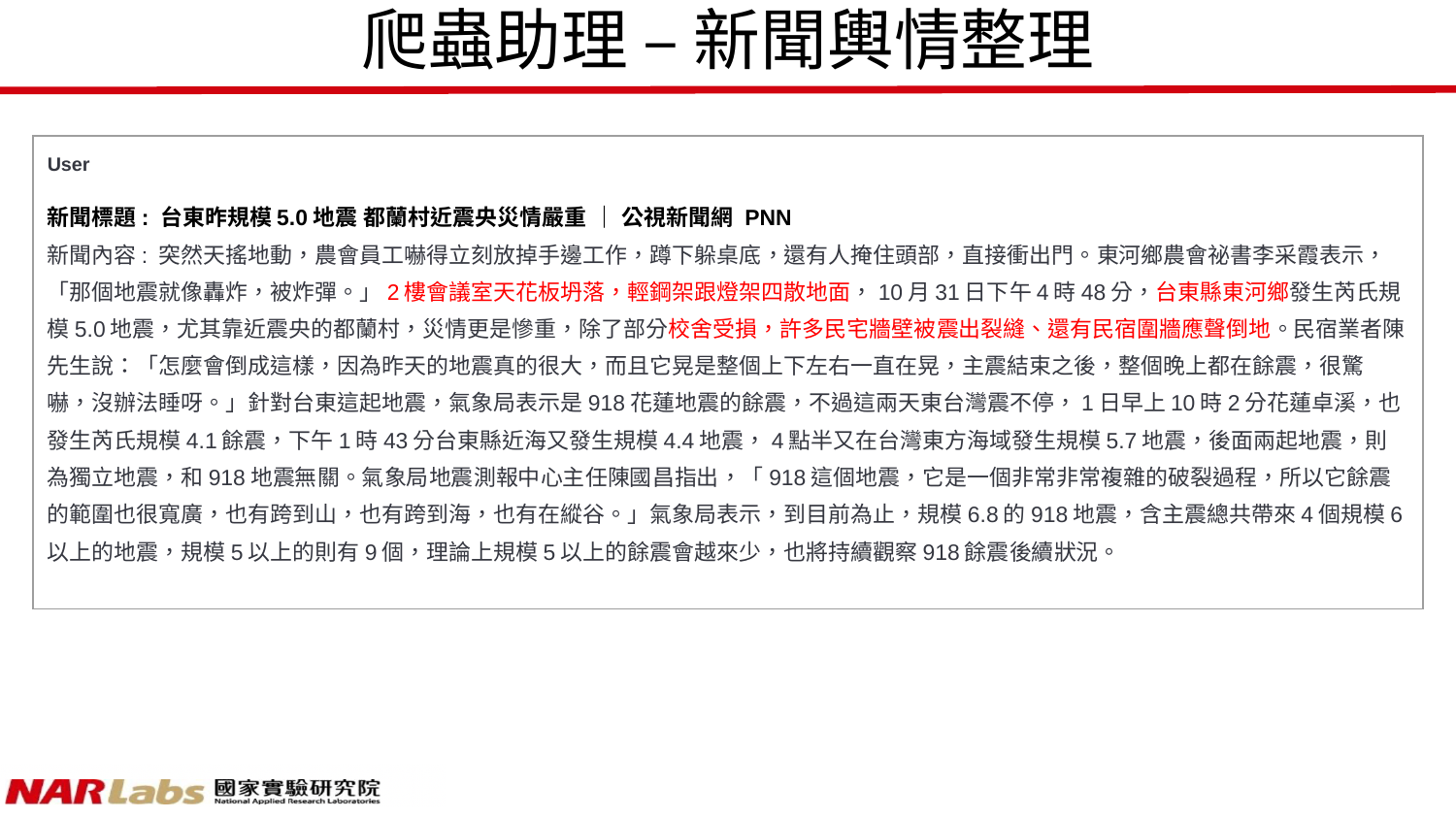

爬蟲助理 – 新聞輿情整理
| User 新聞標題: 台東昨規模5.0地震 都蘭村近震央災情嚴重 ｜ 公視新聞網 PNN 新聞內容: 突然天搖地動，農會員工嚇得立刻放掉手邊工作，蹲下躲桌底，還有人掩住頭部，直接衝出門。東河鄉農會祕書李采霞表示，「那個地震就像轟炸，被炸彈。」2樓會議室天花板坍落，輕鋼架跟燈架四散地面，10月31日下午4時48分，台東縣東河鄉發生芮氏規模5.0地震，尤其靠近震央的都蘭村，災情更是慘重，除了部分校舍受損，許多民宅牆壁被震出裂縫、還有民宿圍牆應聲倒地。民宿業者陳先生說：「怎麼會倒成這樣，因為昨天的地震真的很大，而且它晃是整個上下左右一直在晃，主震結束之後，整個晚上都在餘震，很驚嚇，沒辦法睡呀。」針對台東這起地震，氣象局表示是918花蓮地震的餘震，不過這兩天東台灣震不停，1日早上10時2分花蓮卓溪，也發生芮氏規模4.1餘震，下午1時43分台東縣近海又發生規模4.4地震，4點半又在台灣東方海域發生規模5.7地震，後面兩起地震，則為獨立地震，和918地震無關。氣象局地震測報中心主任陳國昌指出，「918這個地震，它是一個非常非常複雜的破裂過程，所以它餘震的範圍也很寬廣，也有跨到山，也有跨到海，也有在縱谷。」氣象局表示，到目前為止，規模6.8的918地震，含主震總共帶來4個規模6以上的地震，規模5以上的則有9個，理論上規模5以上的餘震會越來少，也將持續觀察918餘震後續狀況。 |
| --- |